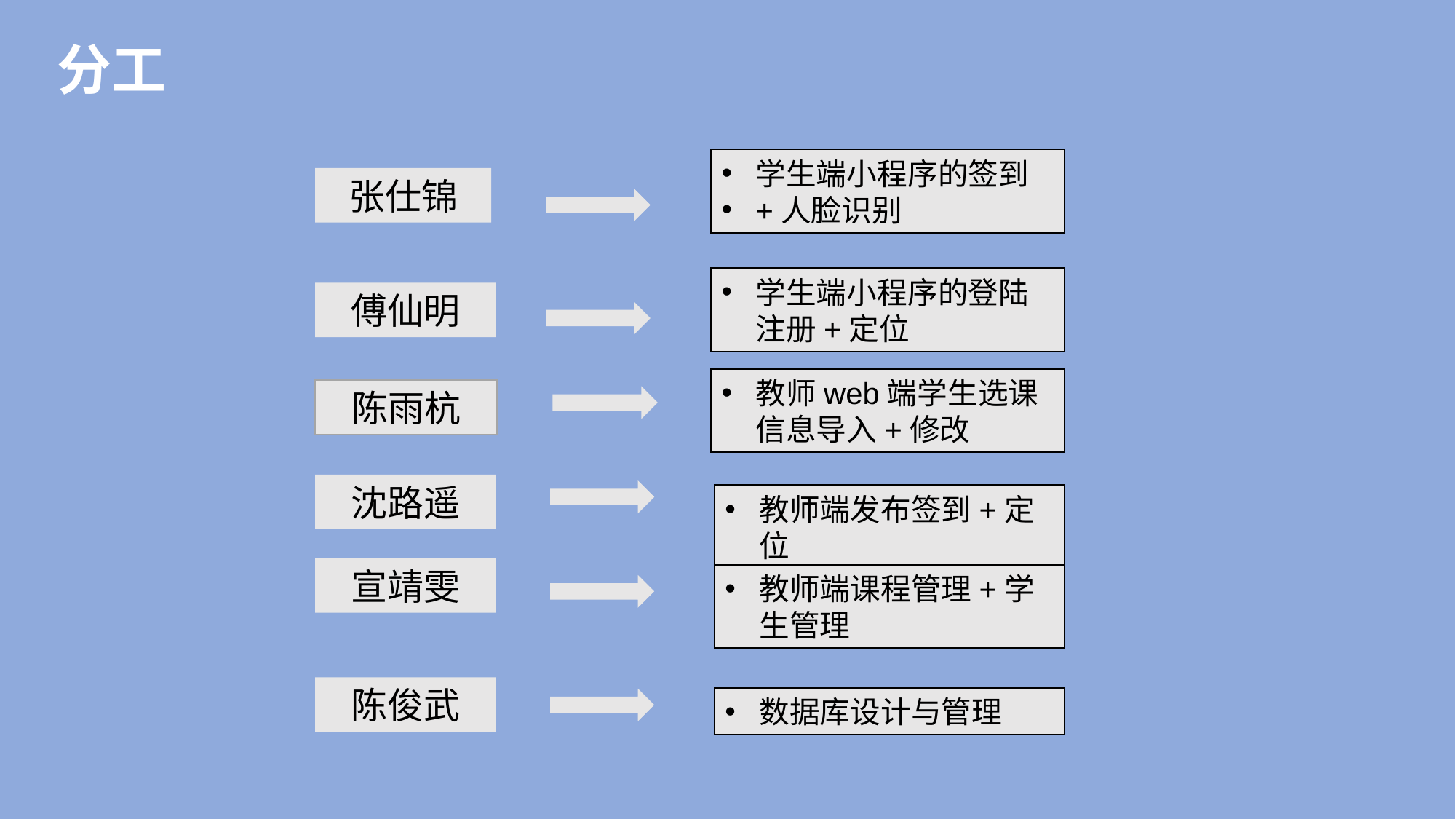

分工
学生端小程序的签到
+人脸识别
张仕锦

学生端小程序的登陆注册+定位
傅仙明

教师web端学生选课信息导入+修改
陈雨杭

沈路遥

教师端发布签到+定位
宣靖雯
教师端课程管理+学生管理

陈俊武
数据库设计与管理